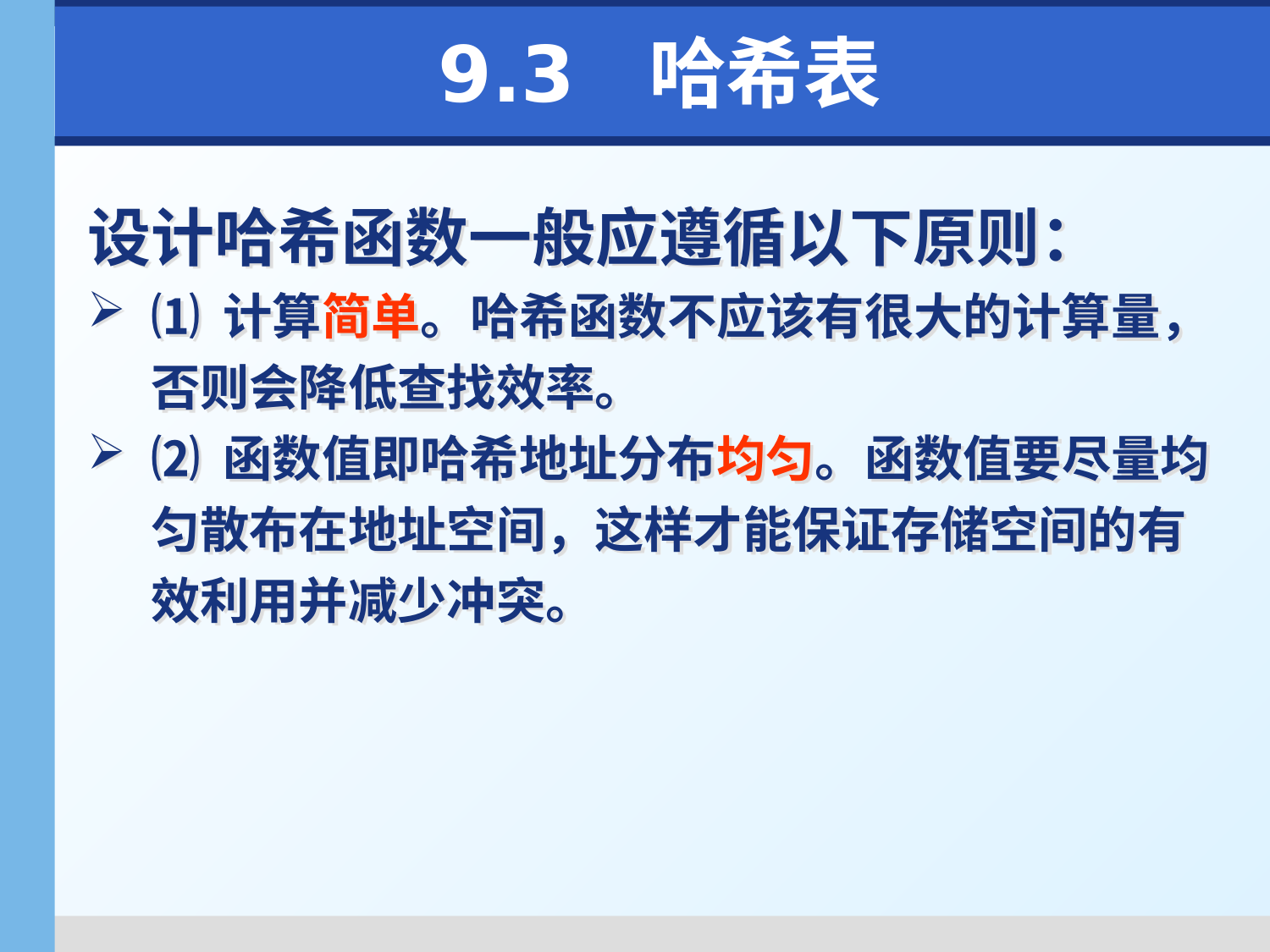

# 9.3  哈希表
设计哈希函数一般应遵循以下原则：
⑴ 计算简单。哈希函数不应该有很大的计算量，否则会降低查找效率。
⑵ 函数值即哈希地址分布均匀。函数值要尽量均匀散布在地址空间，这样才能保证存储空间的有效利用并减少冲突。